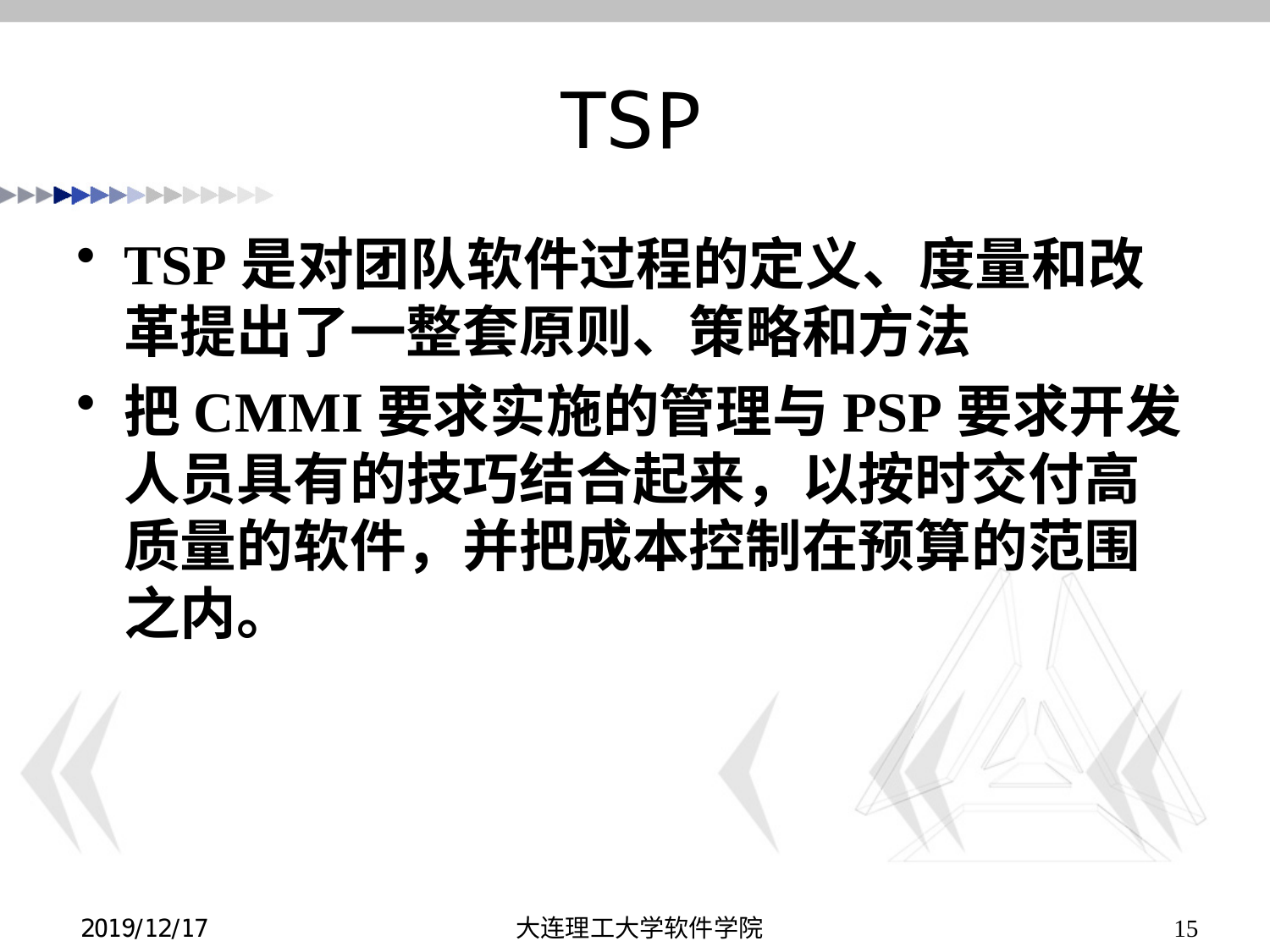

# TSP
TSP是对团队软件过程的定义、度量和改革提出了一整套原则、策略和方法
把CMMI要求实施的管理与PSP要求开发人员具有的技巧结合起来，以按时交付高质量的软件，并把成本控制在预算的范围之内。
2019/12/17
大连理工大学软件学院
15